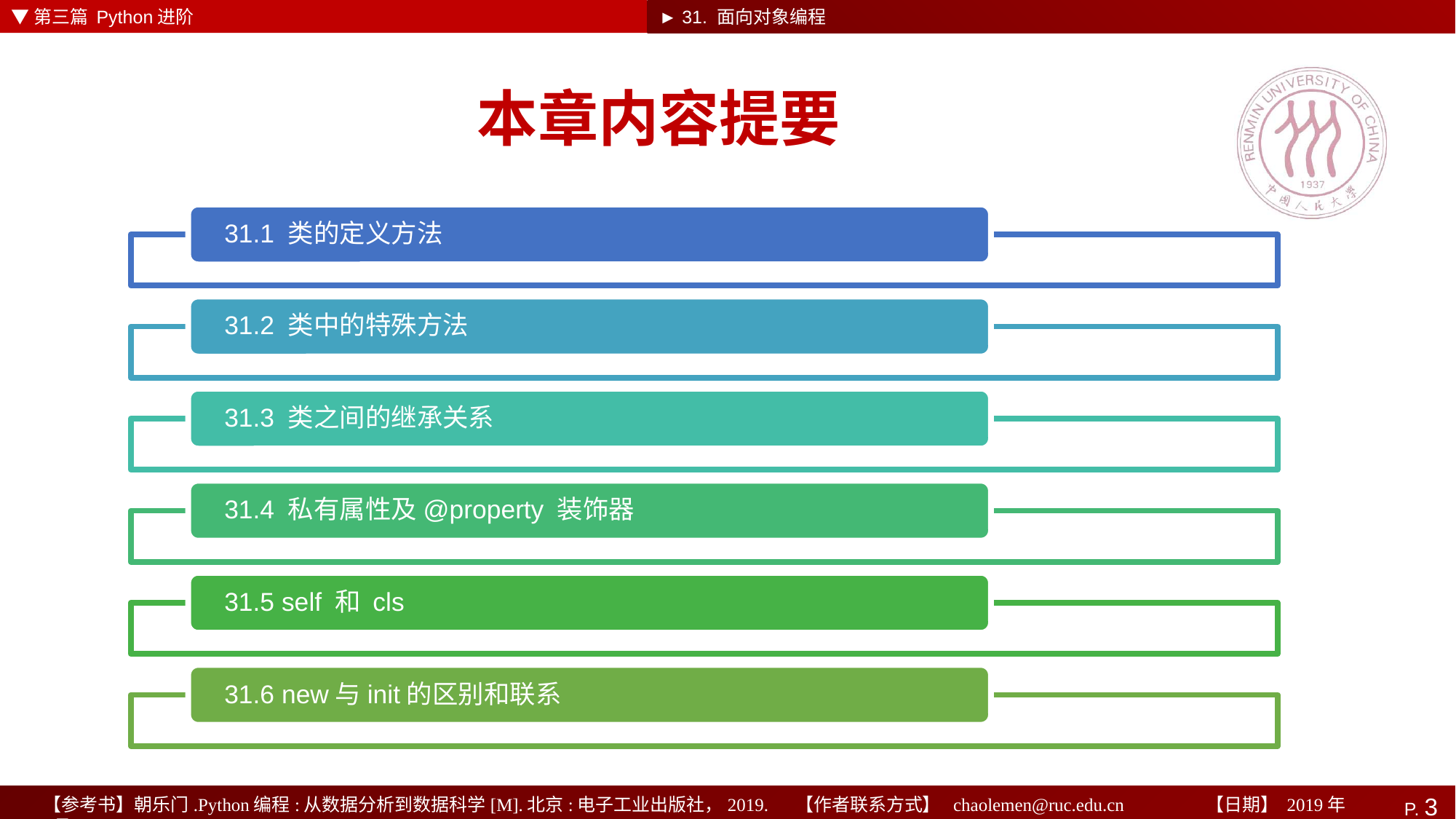

▼第三篇 Python进阶
► 31. 面向对象编程
# 本章内容提要
31.1 类的定义方法
31.2 类中的特殊方法
31.3 类之间的继承关系
31.4 私有属性及@property 装饰器
31.5 self 和 cls
31.6 new与init的区别和联系